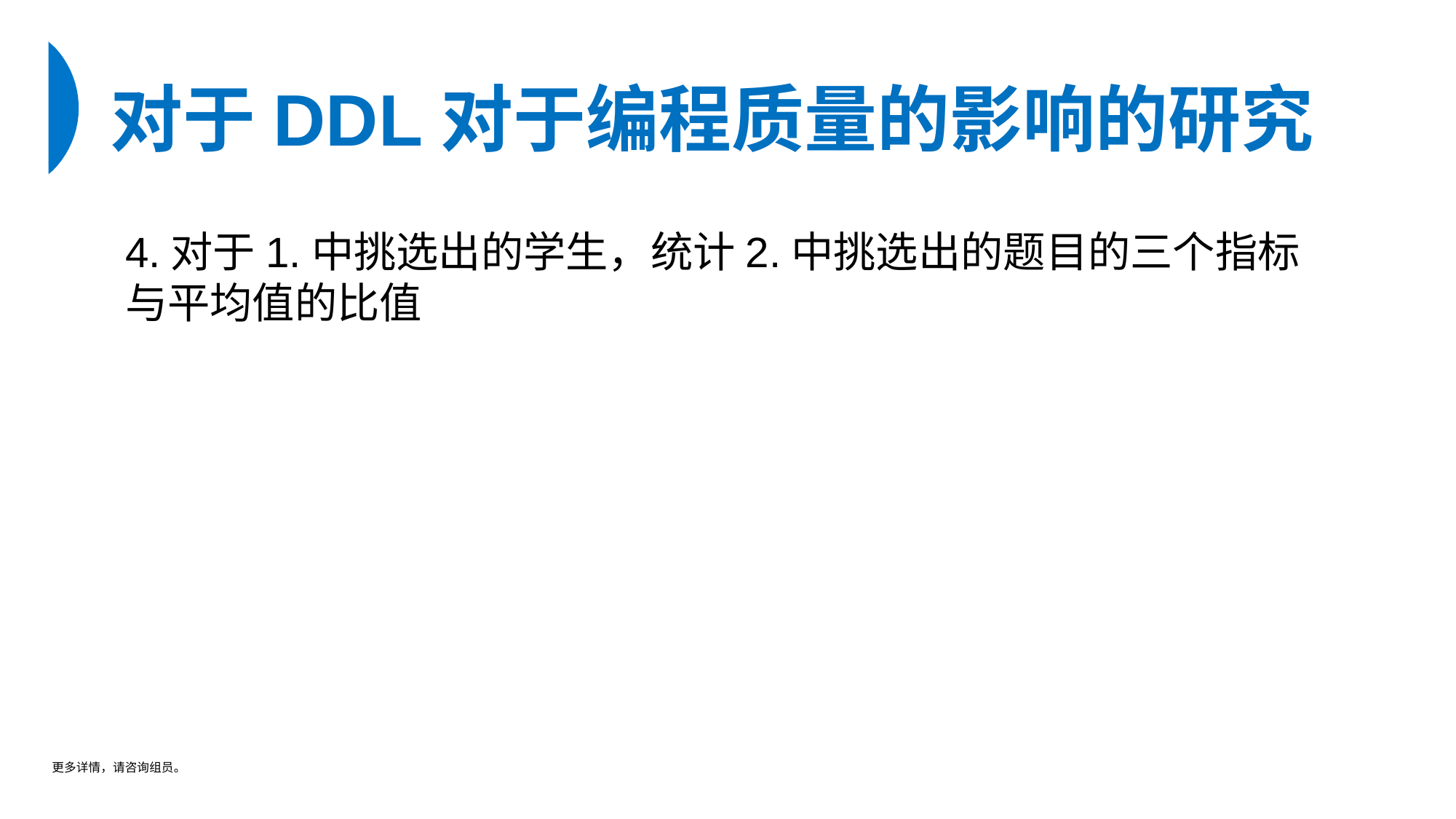

# 对于DDL对于编程质量的影响的研究
4.对于1.中挑选出的学生，统计2.中挑选出的题目的三个指标与平均值的比值
更多详情，请咨询组员。